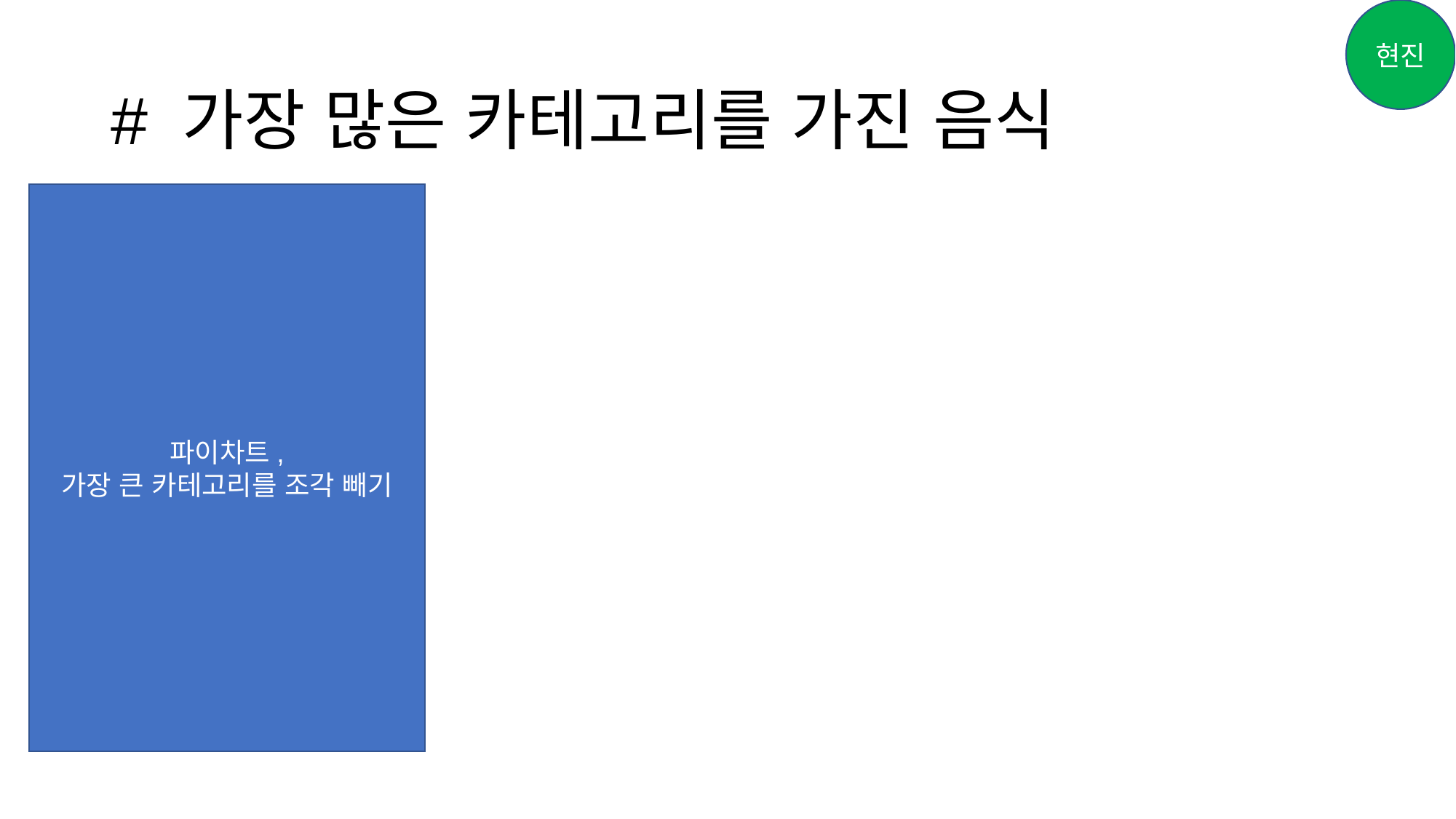

현진
# # 가장 많은 카테고리를 가진 음식
파이차트,
가장 큰 카테고리를 조각 빼기